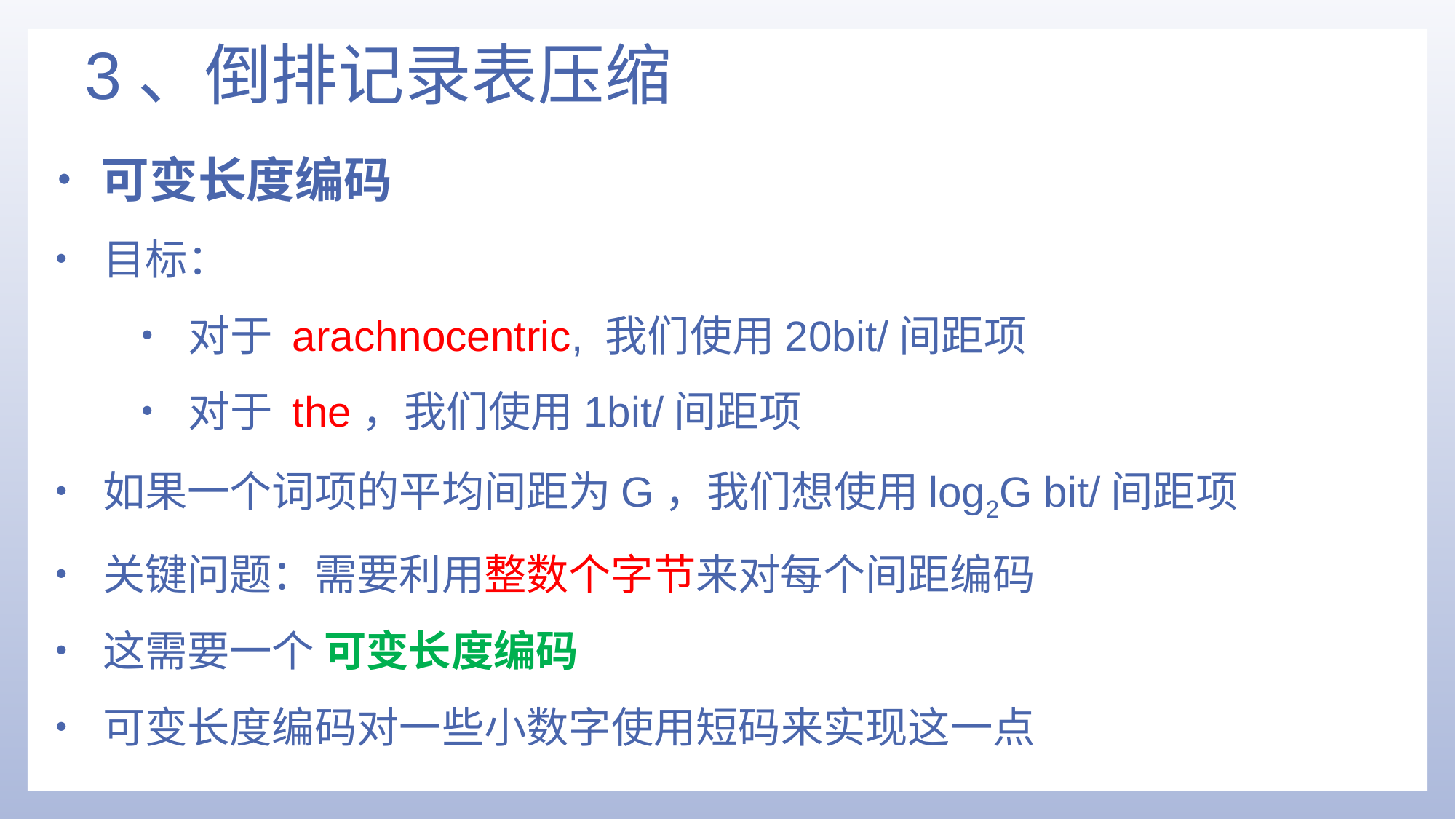

# 3、倒排记录表压缩
•可变长度编码
• 目标：
• 对于 arachnocentric, 我们使用20bit/间距项
• 对于 the，我们使用1bit/间距项
• 如果一个词项的平均间距为G，我们想使用log2G bit/间距项
• 关键问题：需要利用整数个字节来对每个间距编码
• 这需要一个 可变长度编码
• 可变长度编码对一些小数字使用短码来实现这一点